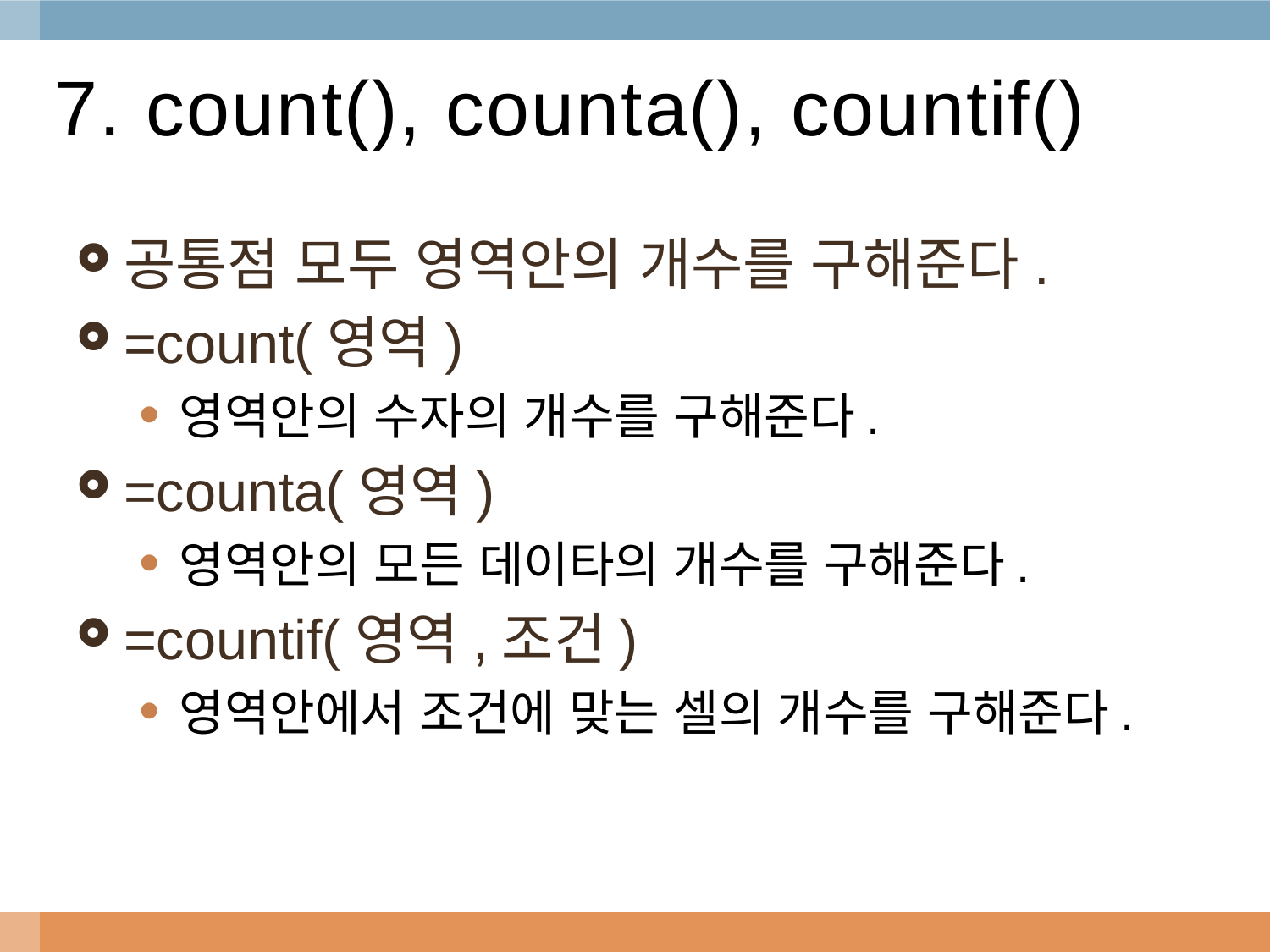

# 7. count(), counta(), countif()
공통점 모두 영역안의 개수를 구해준다.
=count(영역)
영역안의 수자의 개수를 구해준다.
=counta(영역)
영역안의 모든 데이타의 개수를 구해준다.
=countif(영역,조건)
영역안에서 조건에 맞는 셀의 개수를 구해준다.